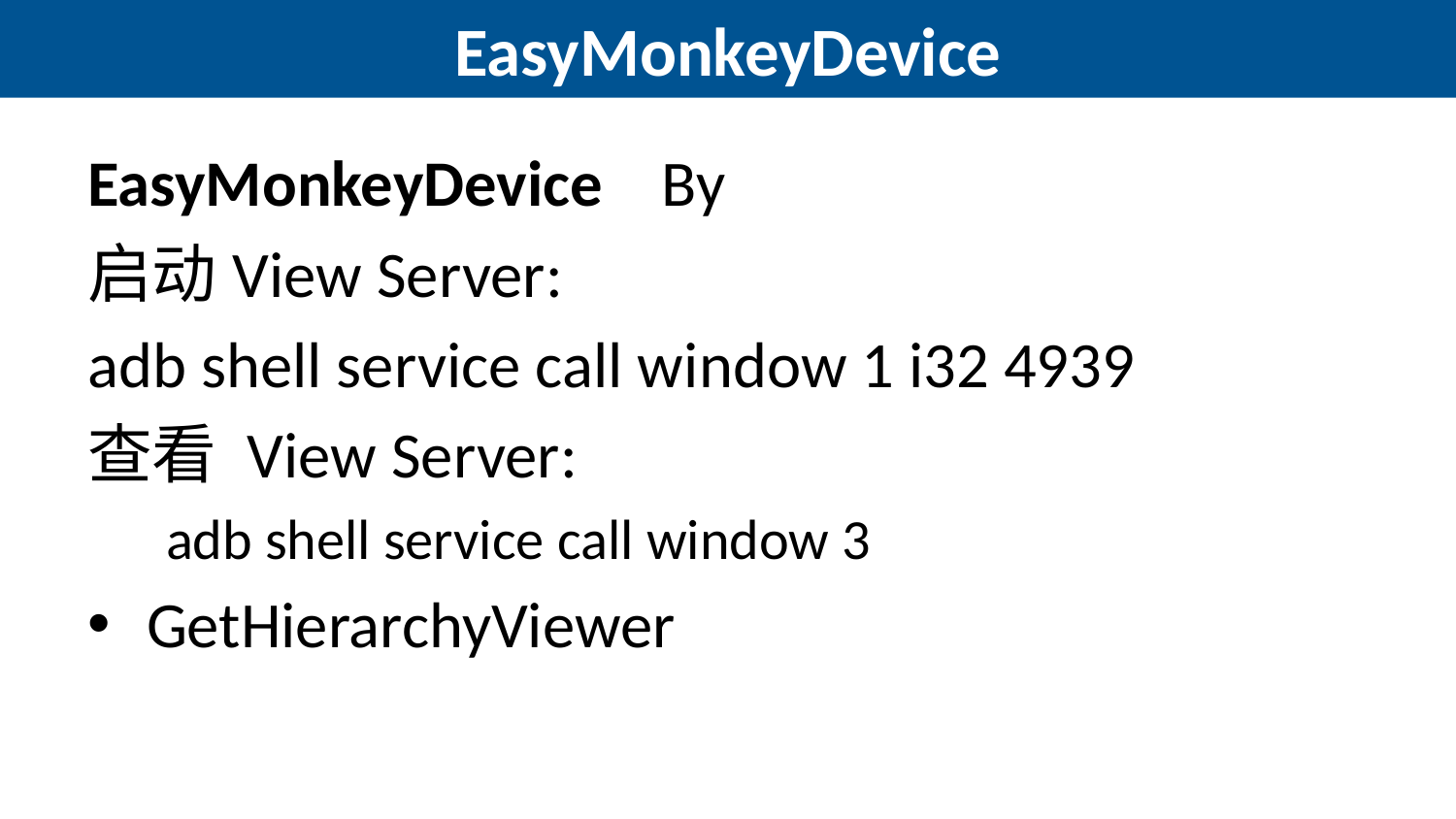

# EasyMonkeyDevice
EasyMonkeyDevice    By
启动View Server:
adb shell service call window 1 i32 4939
查看 View Server:
adb shell service call window 3
GetHierarchyViewer